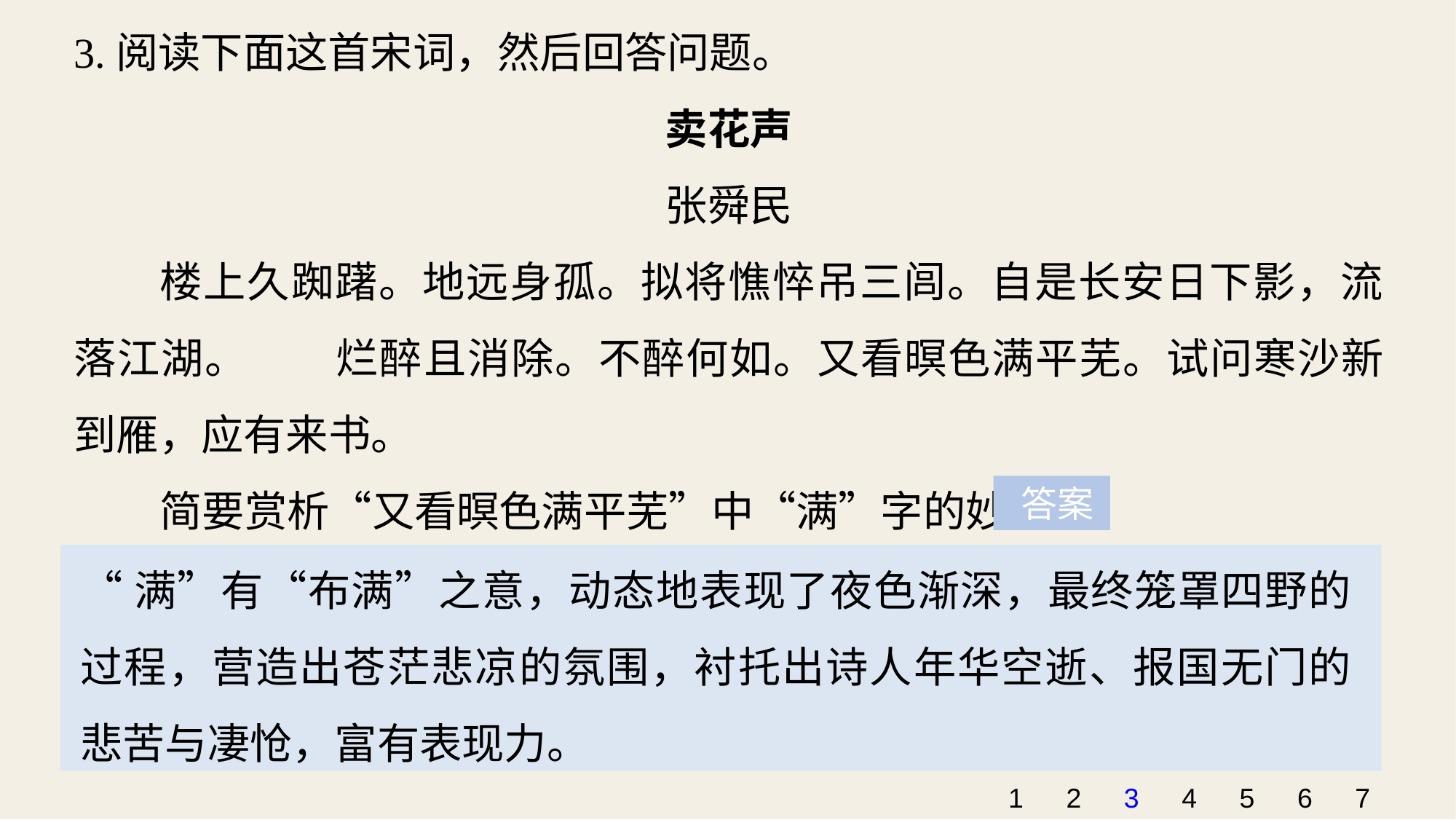

3.阅读下面这首宋词，然后回答问题。
卖花声
张舜民
楼上久踟躇。地远身孤。拟将憔悴吊三闾。自是长安日下影，流落江湖。　　烂醉且消除。不醉何如。又看暝色满平芜。试问寒沙新到雁，应有来书。
简要赏析“又看暝色满平芜”中“满”字的妙处。
 答案
“满”有“布满”之意，动态地表现了夜色渐深，最终笼罩四野的过程，营造出苍茫悲凉的氛围，衬托出诗人年华空逝、报国无门的悲苦与凄怆，富有表现力。

1
2
3
4
5
6
7